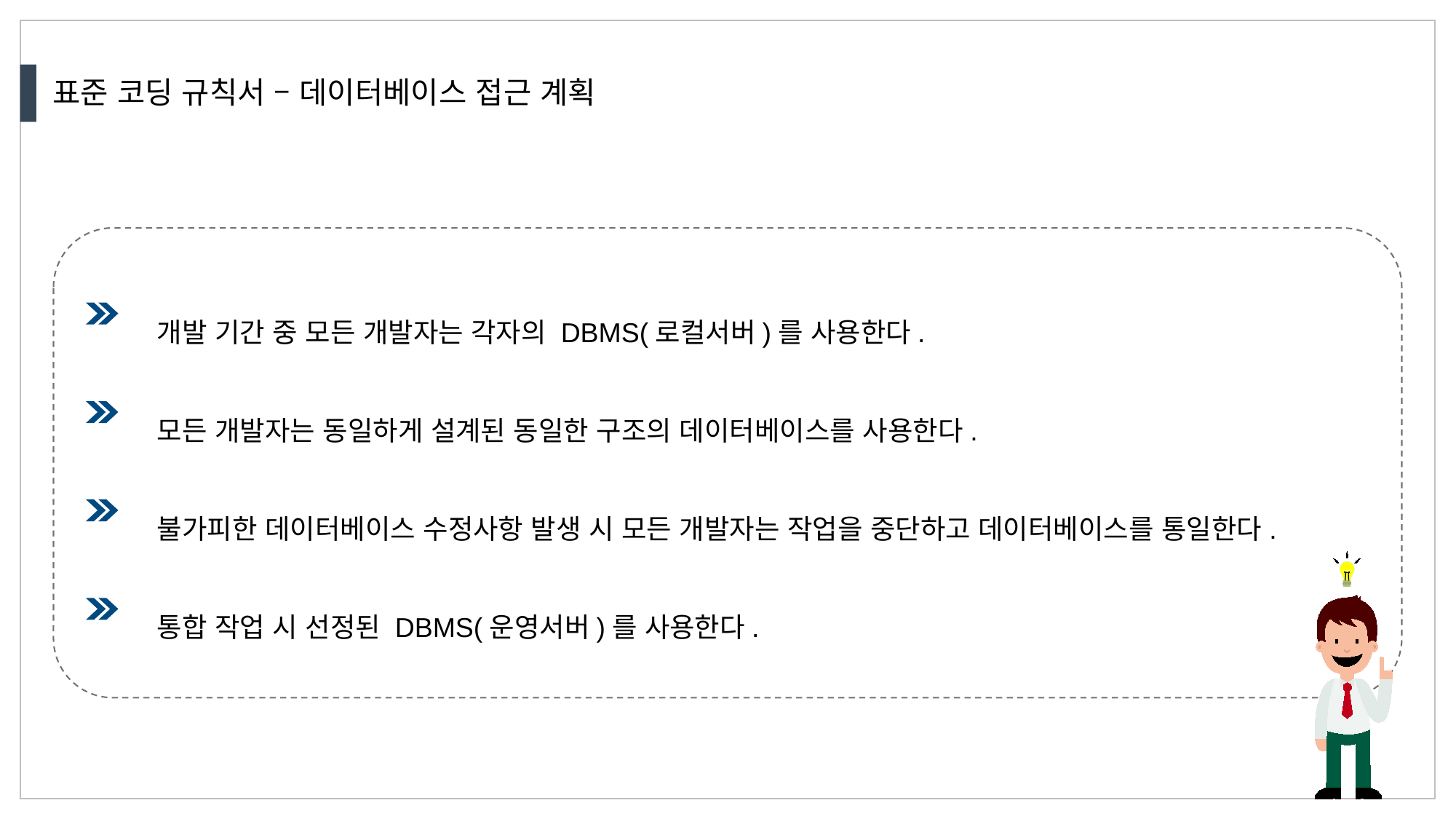

표준 코딩 규칙서 – 데이터베이스 접근 계획

개발 기간 중 모든 개발자는 각자의 DBMS(로컬서버)를 사용한다.
모든 개발자는 동일하게 설계된 동일한 구조의 데이터베이스를 사용한다.
불가피한 데이터베이스 수정사항 발생 시 모든 개발자는 작업을 중단하고 데이터베이스를 통일한다.
통합 작업 시 선정된 DBMS(운영서버)를 사용한다.